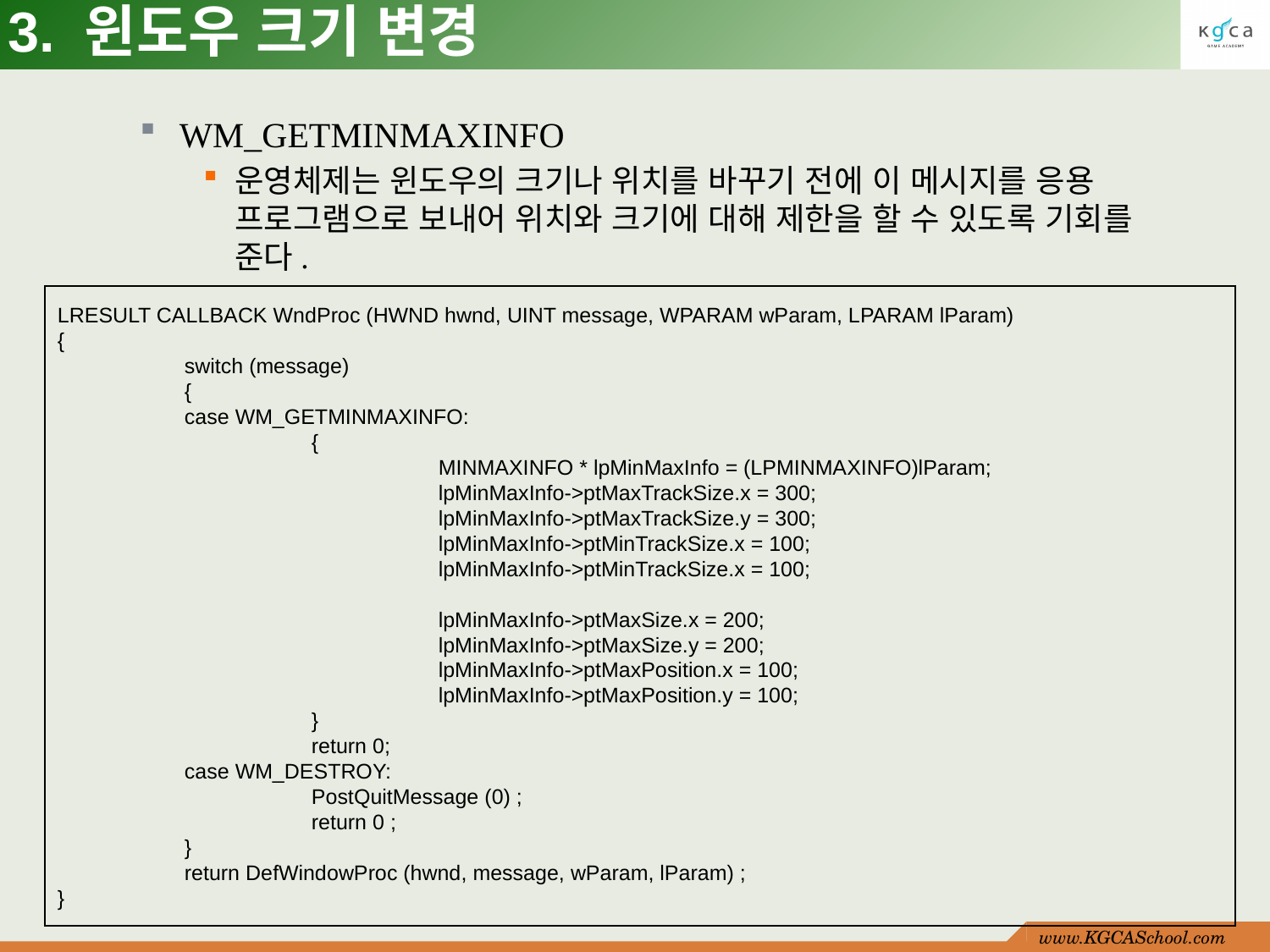

# 3. 윈도우 크기 변경
WM_GETMINMAXINFO
운영체제는 윈도우의 크기나 위치를 바꾸기 전에 이 메시지를 응용 프로그램으로 보내어 위치와 크기에 대해 제한을 할 수 있도록 기회를 준다.
LRESULT CALLBACK WndProc (HWND hwnd, UINT message, WPARAM wParam, LPARAM lParam)
{
	switch (message)
	{
	case WM_GETMINMAXINFO:
		{
			MINMAXINFO * lpMinMaxInfo = (LPMINMAXINFO)lParam;
			lpMinMaxInfo->ptMaxTrackSize.x = 300;
			lpMinMaxInfo->ptMaxTrackSize.y = 300;
			lpMinMaxInfo->ptMinTrackSize.x = 100;
			lpMinMaxInfo->ptMinTrackSize.x = 100;

			lpMinMaxInfo->ptMaxSize.x = 200;
			lpMinMaxInfo->ptMaxSize.y = 200;
			lpMinMaxInfo->ptMaxPosition.x = 100;
			lpMinMaxInfo->ptMaxPosition.y = 100;
		}
		return 0;
	case WM_DESTROY:
		PostQuitMessage (0) ;
		return 0 ;
	}
	return DefWindowProc (hwnd, message, wParam, lParam) ;
}